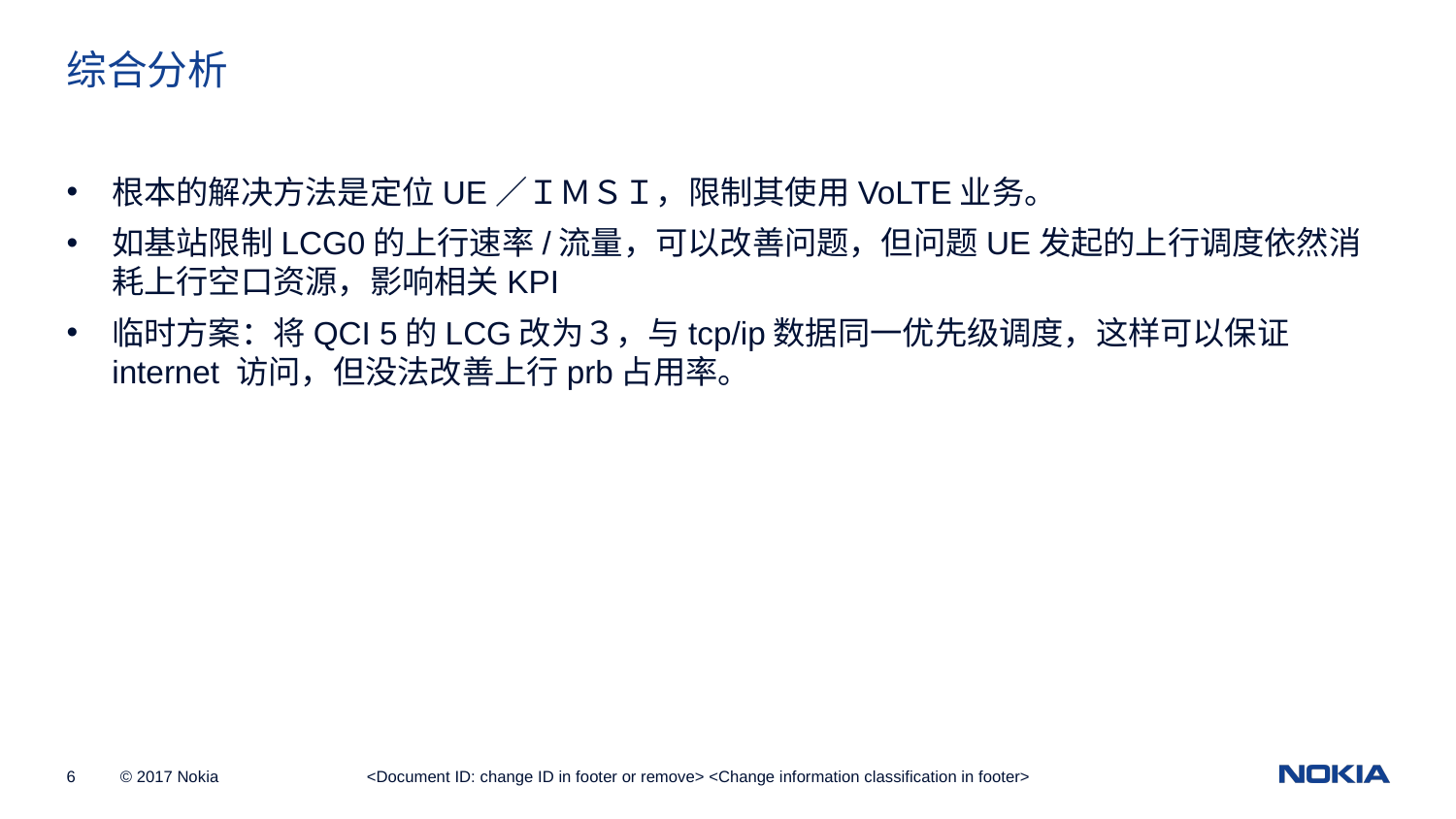

综合分析

根本的解决方法是定位UE／ＩＭＳＩ，限制其使用VoLTE业务。
如基站限制LCG0的上行速率/流量，可以改善问题，但问题UE发起的上行调度依然消耗上行空口资源，影响相关KPI
临时方案：将QCI 5的LCG改为３，与tcp/ip数据同一优先级调度，这样可以保证internet 访问，但没法改善上行prb占用率。

<Document ID: change ID in footer or remove> <Change information classification in footer>